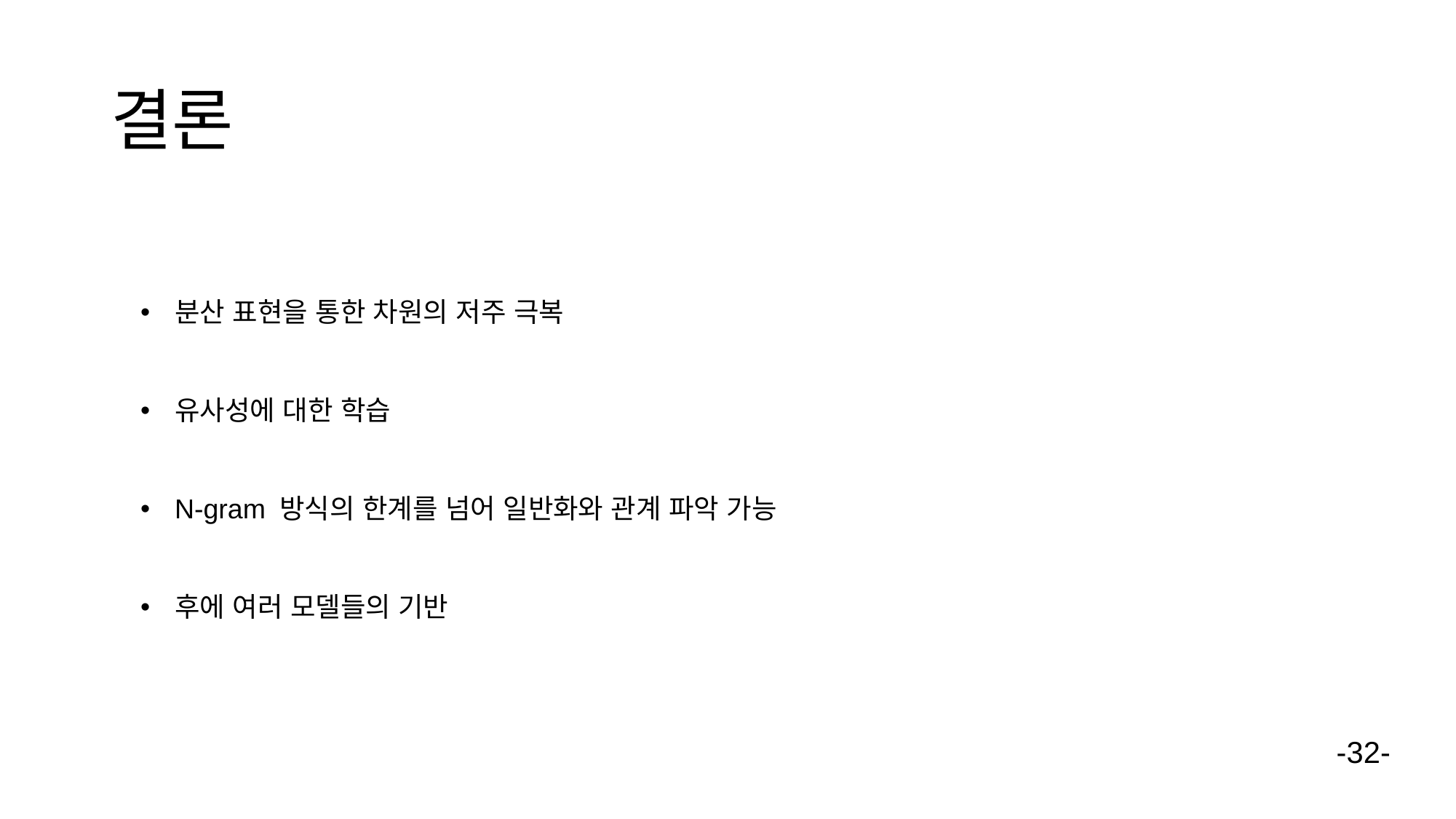

# 결론
분산 표현을 통한 차원의 저주 극복

유사성에 대한 학습

N-gram 방식의 한계를 넘어 일반화와 관계 파악 가능

후에 여러 모델들의 기반
-32-